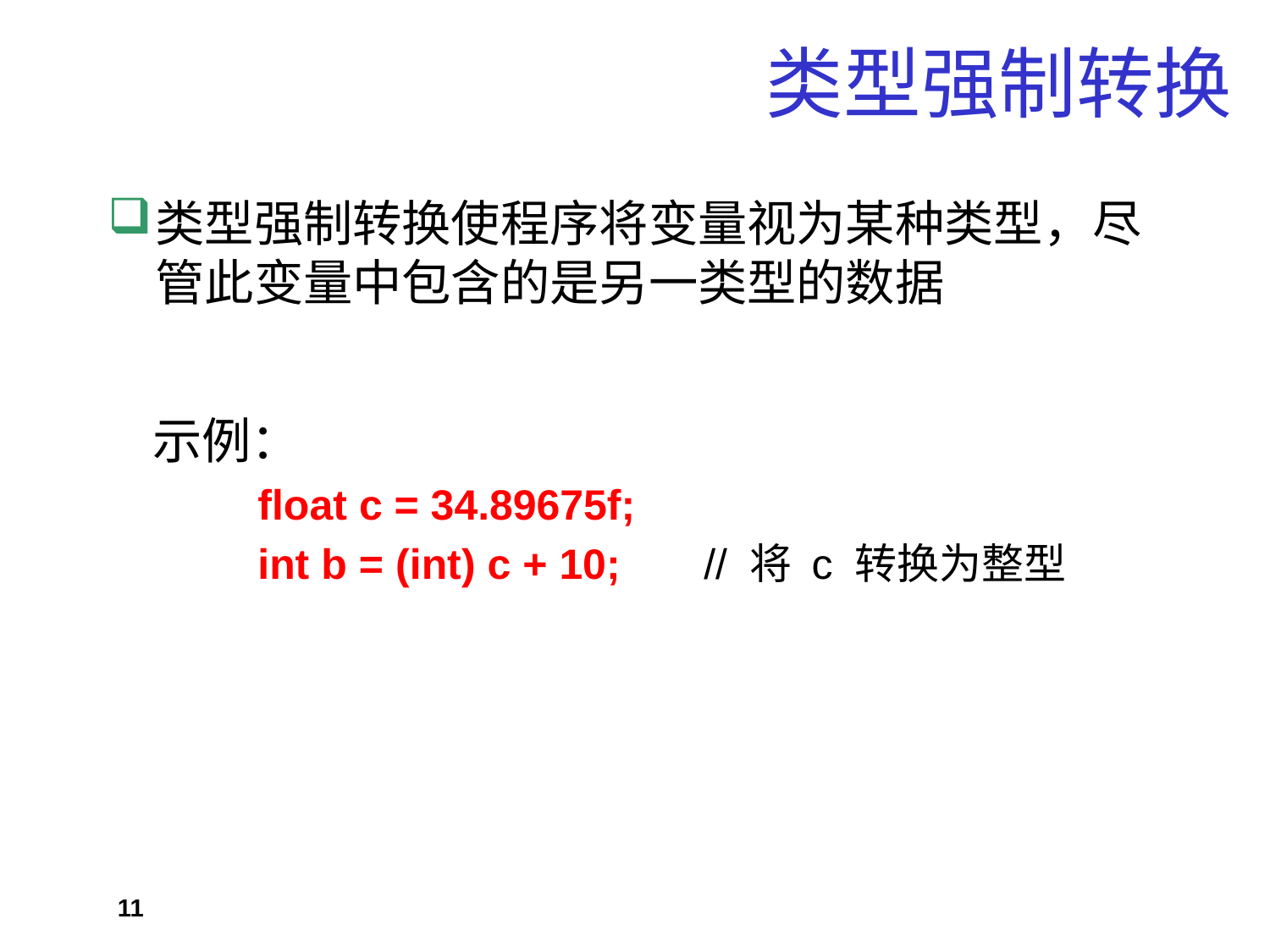

# 类型强制转换
类型强制转换使程序将变量视为某种类型，尽管此变量中包含的是另一类型的数据

   示例：
float c = 34.89675f;
int b = (int) c + 10;       // 将 c 转换为整型
11